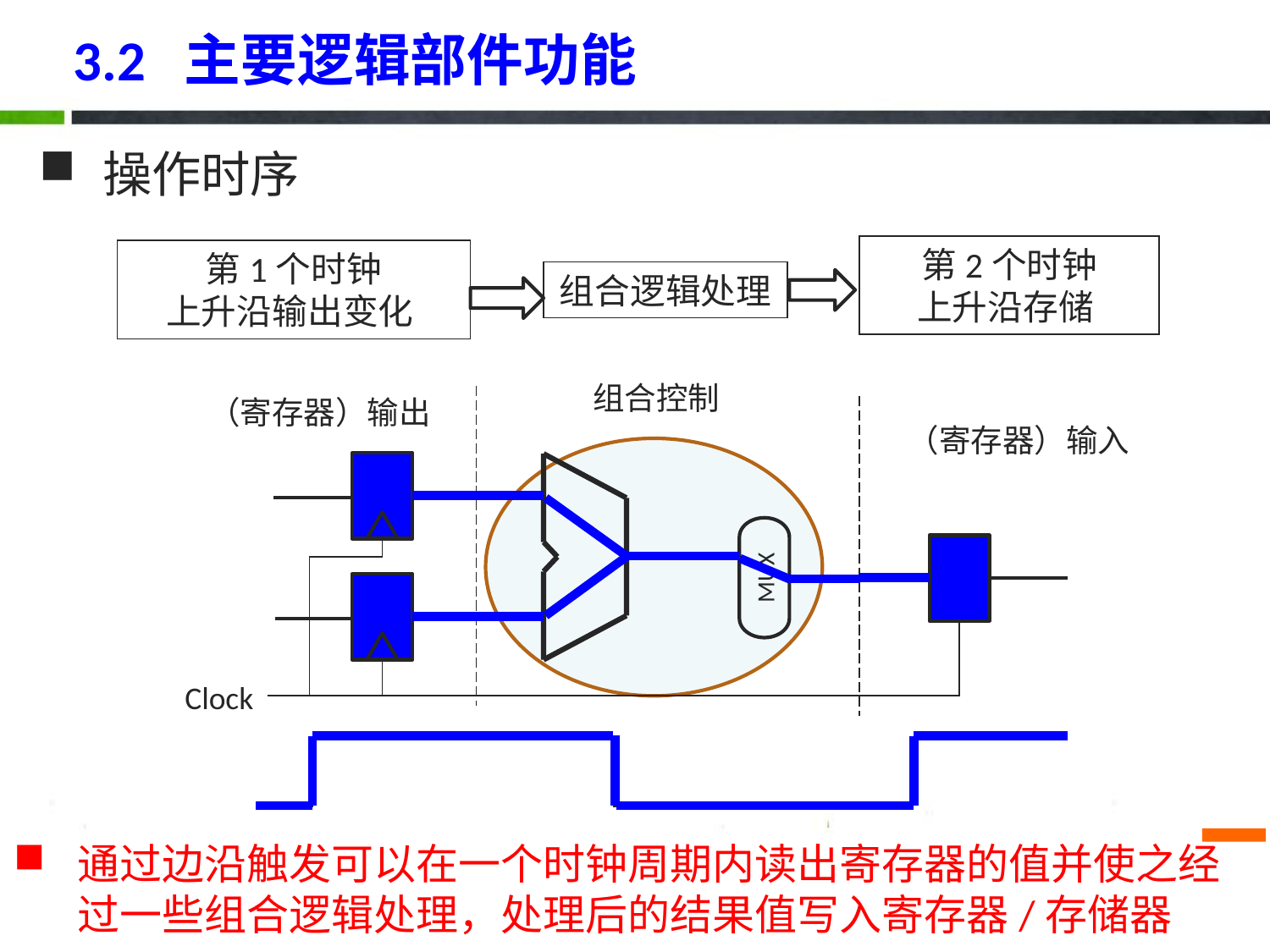

# 3.2  主要逻辑部件功能
操作时序
第2个时钟
上升沿存储
第1个时钟
上升沿输出变化
组合逻辑处理

组合控制
（寄存器）输出
（寄存器）输入

MUX

Clock
通过边沿触发可以在一个时钟周期内读出寄存器的值并使之经过一些组合逻辑处理，处理后的结果值写入寄存器/存储器